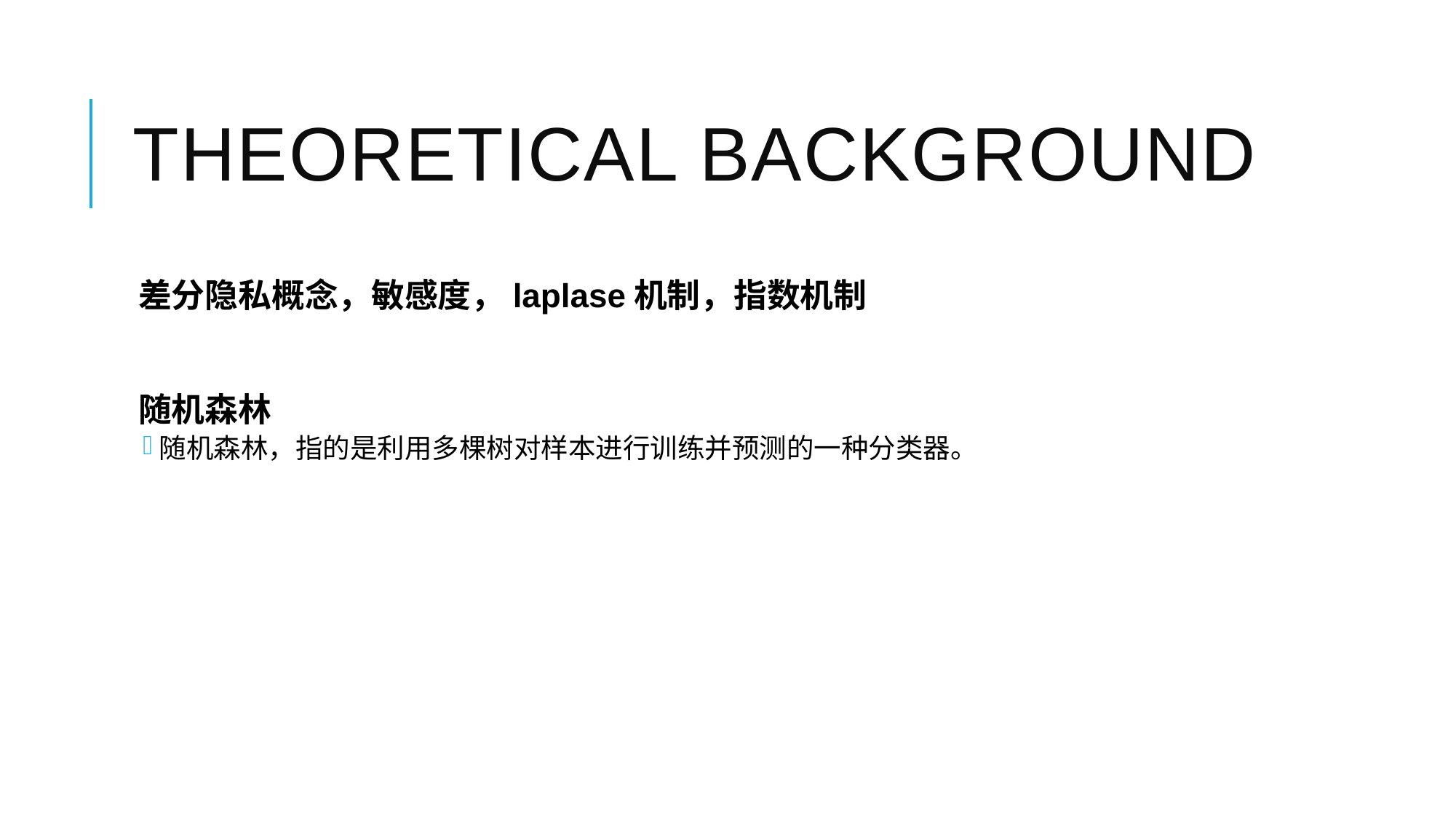

# THEORETICAL BACKGROUND
差分隐私概念，敏感度，laplase机制，指数机制

随机森林
随机森林，指的是利用多棵树对样本进行训练并预测的一种分类器。